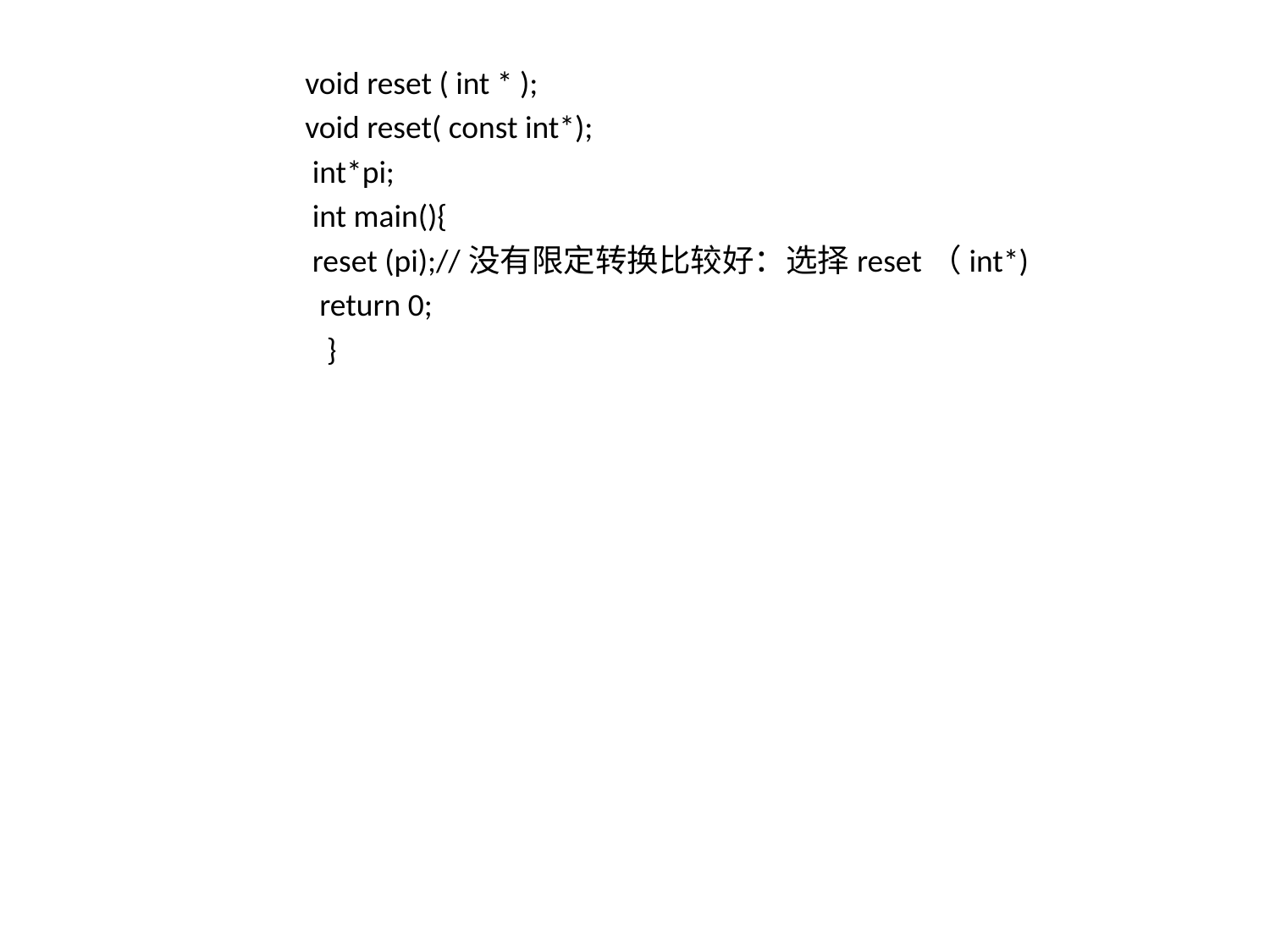

void reset ( int * );
                                 void reset( const int*);
                                  int*pi;
                                  int main(){
                                  reset (pi);//没有限定转换比较好：选择reset（int*)
                                   return 0;
                                    }